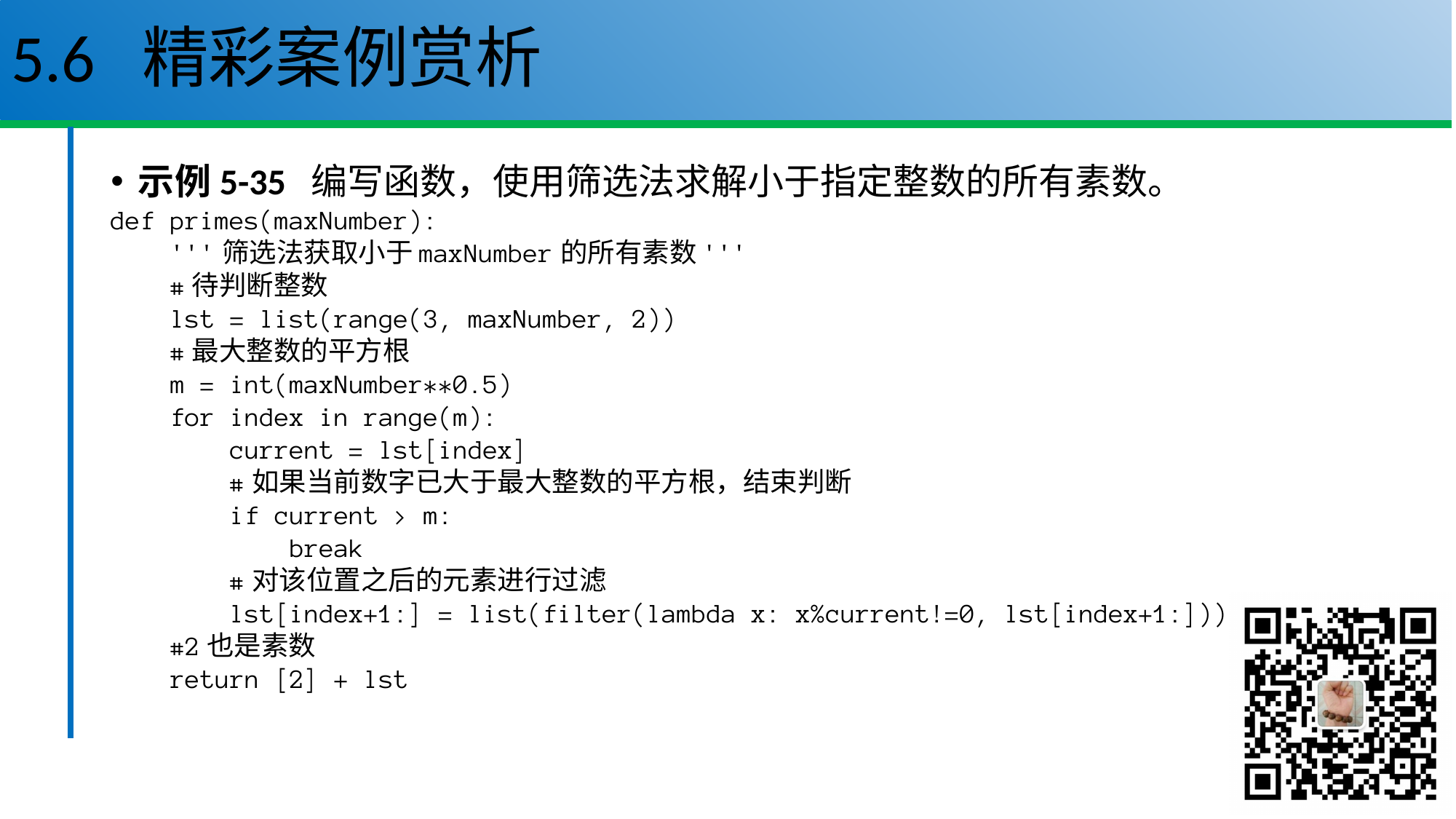

# 5.6  精彩案例赏析
示例5-35  编写函数，使用筛选法求解小于指定整数的所有素数。
def primes(maxNumber):
    '''筛选法获取小于maxNumber的所有素数'''
    #待判断整数
    lst = list(range(3, maxNumber, 2))
    #最大整数的平方根
    m = int(maxNumber**0.5)
    for index in range(m):
        current = lst[index]
        #如果当前数字已大于最大整数的平方根，结束判断
        if current > m:
            break
        #对该位置之后的元素进行过滤
        lst[index+1:] = list(filter(lambda x: x%current!=0, lst[index+1:]))
    #2也是素数
    return [2] + lst
136